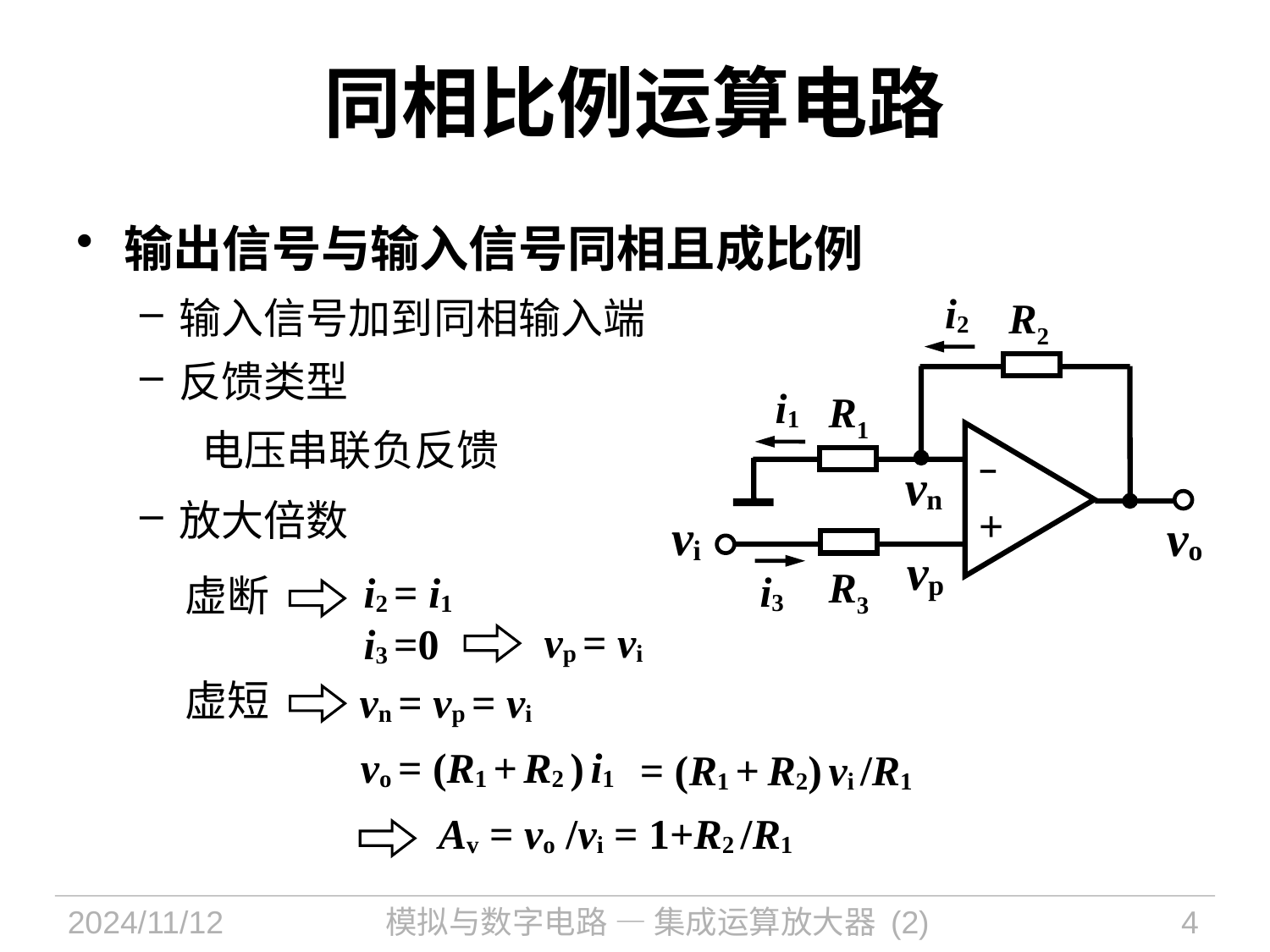

# 同相比例运算电路
输出信号与输入信号同相且成比例
输入信号加到同相输入端
反馈类型

放大倍数

i2

i1

vn
vp

i3
R2

R1
电压串联负反馈

–

+

vi
vo

R3
虚断
i2 = i1
i3 =0

vp = vi

虚短
vn = vp = vi

= (R1 + R2) vi /R1
vo = (R1 + R2 ) i1
Av = vo /vi = 1+R2 /R1

2024/11/12
模拟与数字电路 — 集成运算放大器 (2)
4